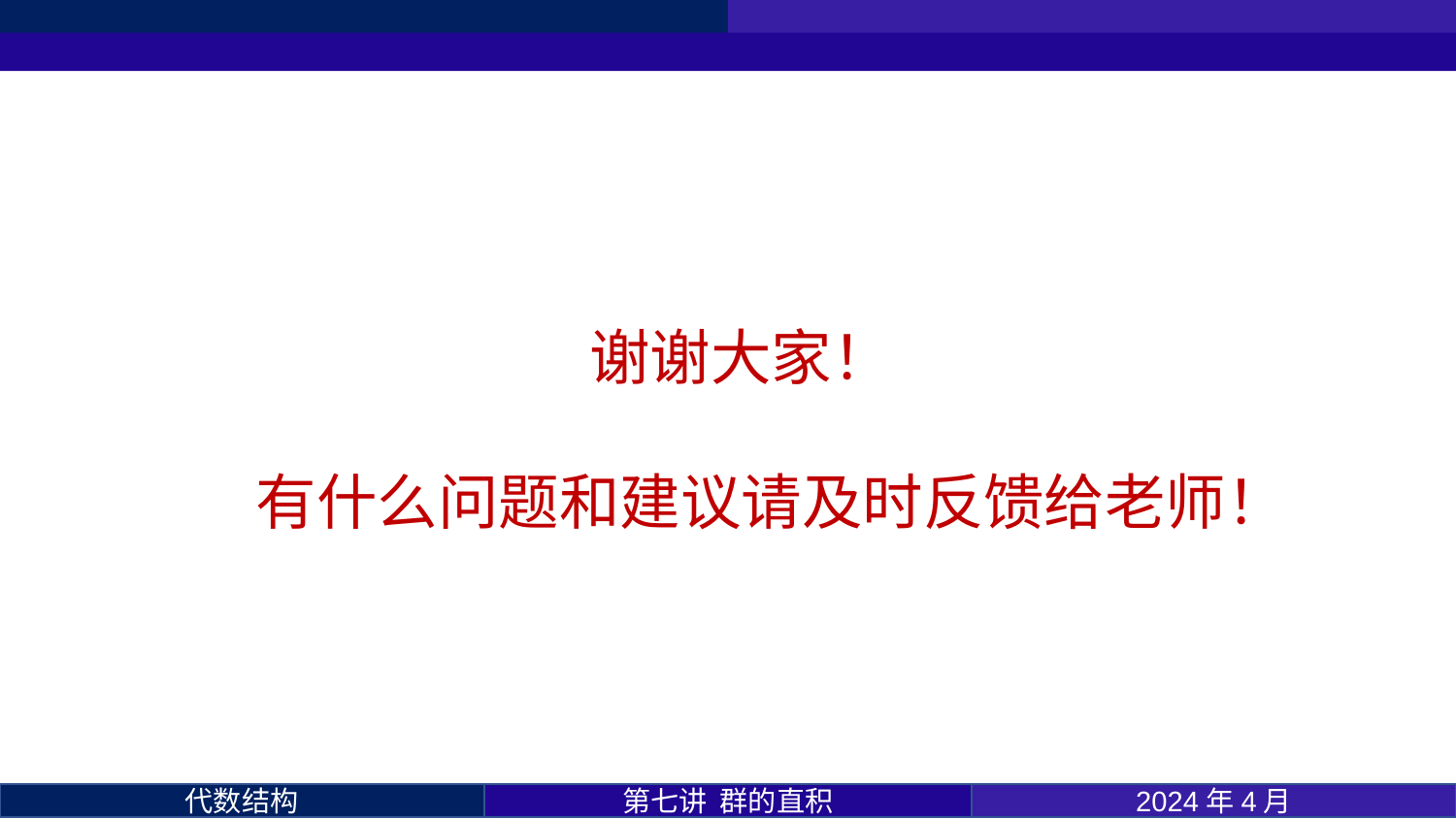

谢谢大家！
有什么问题和建议请及时反馈给老师！
第七讲  群的直积
2024年4月
代数结构